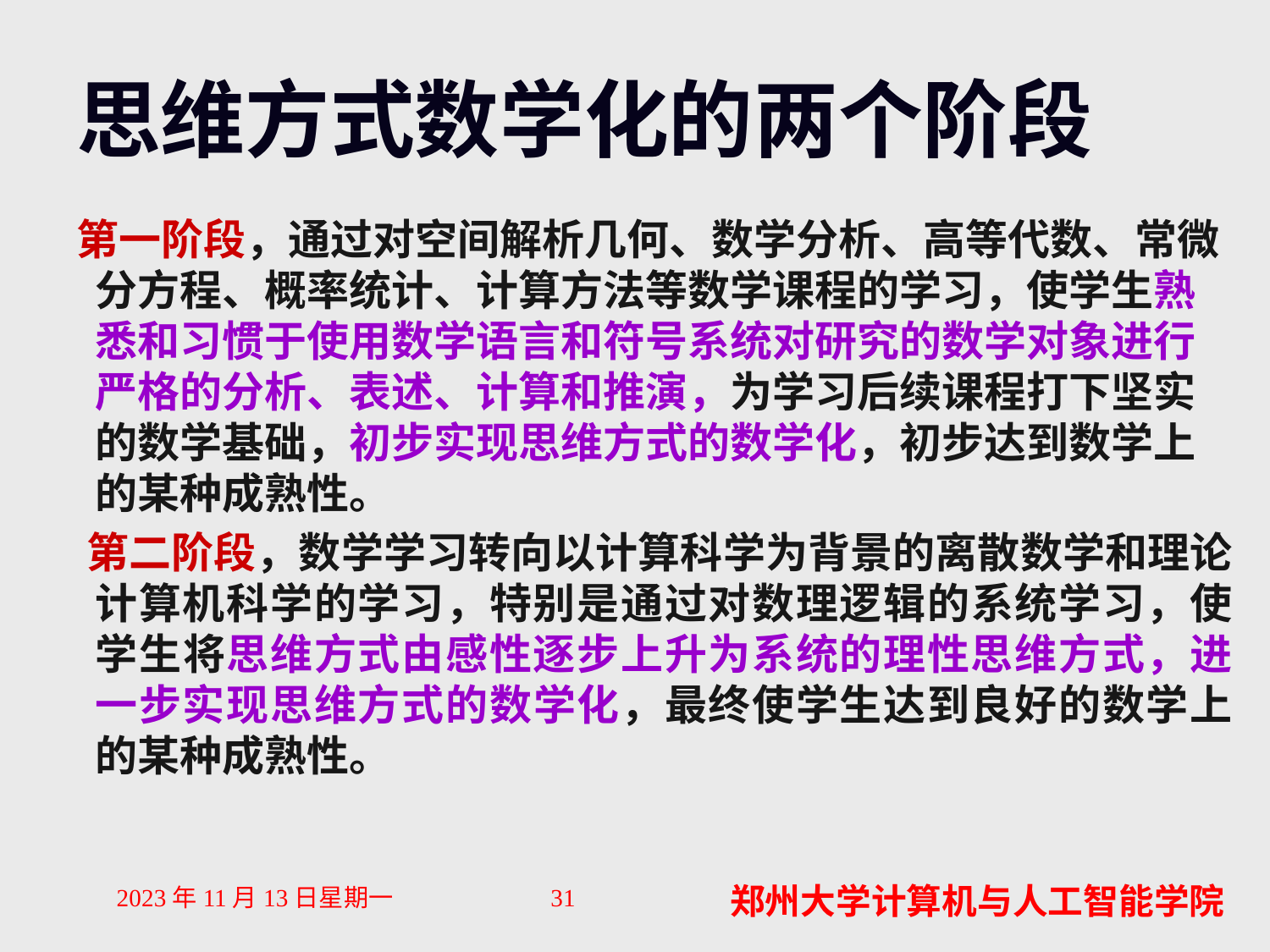

# 思维方式数学化的两个阶段
  第一阶段，通过对空间解析几何、数学分析、高等代数、常微分方程、概率统计、计算方法等数学课程的学习，使学生熟悉和习惯于使用数学语言和符号系统对研究的数学对象进行严格的分析、表述、计算和推演，为学习后续课程打下坚实的数学基础，初步实现思维方式的数学化，初步达到数学上的某种成熟性。
   第二阶段，数学学习转向以计算科学为背景的离散数学和理论计算机科学的学习，特别是通过对数理逻辑的系统学习，使学生将思维方式由感性逐步上升为系统的理性思维方式，进一步实现思维方式的数学化，最终使学生达到良好的数学上的某种成熟性。